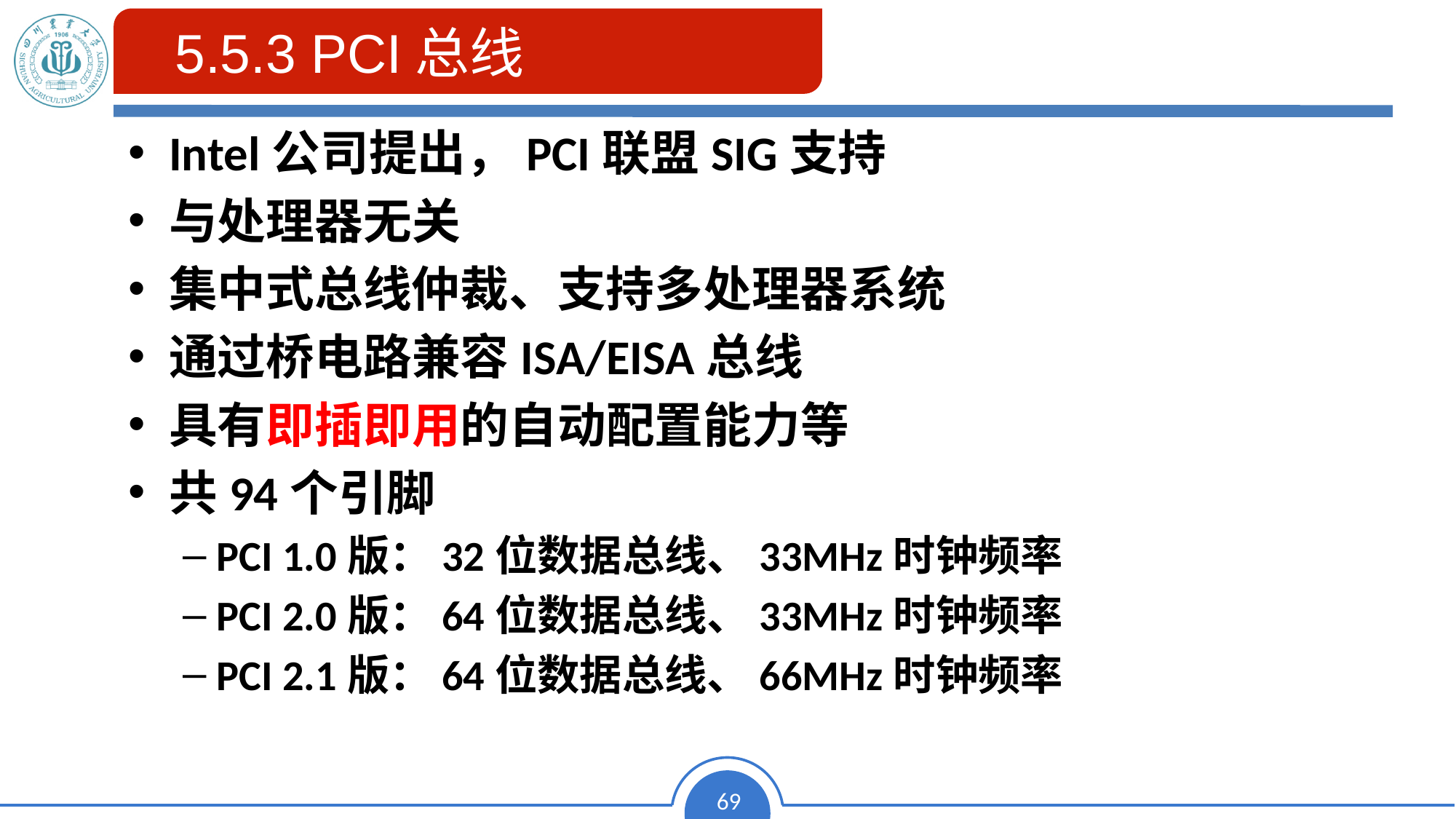

# 5.5.3 PCI总线
   5.5.3 PCI总线
Intel公司提出，PCI联盟SIG支持
与处理器无关
集中式总线仲裁、支持多处理器系统
通过桥电路兼容ISA/EISA总线
具有即插即用的自动配置能力等
共94个引脚
PCI 1.0版：32位数据总线、33MHz时钟频率
PCI 2.0版：64位数据总线、33MHz时钟频率
PCI 2.1版：64位数据总线、66MHz时钟频率